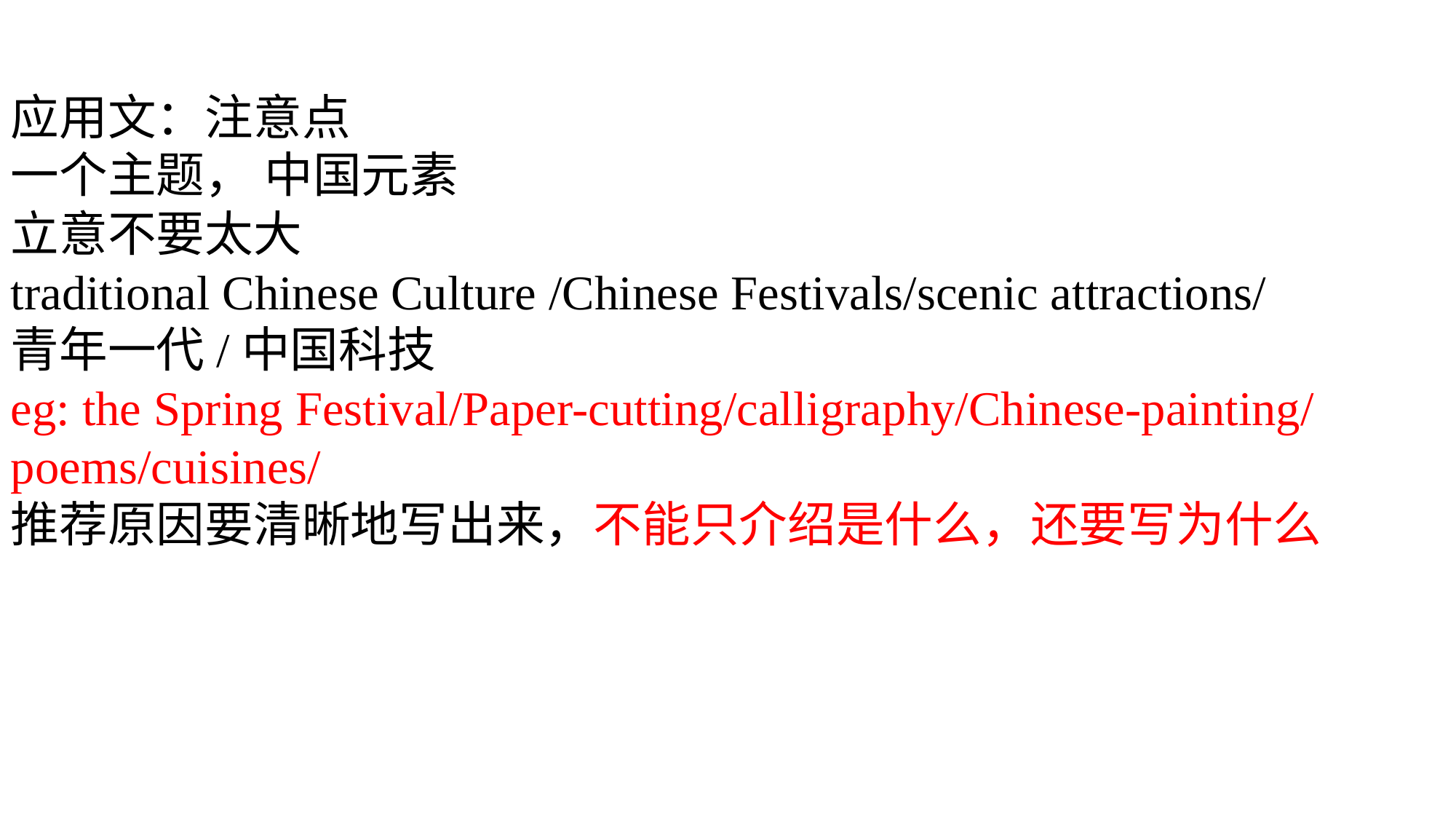

应用文：注意点
一个主题， 中国元素
立意不要太大
traditional Chinese Culture /Chinese Festivals/scenic attractions/
青年一代/中国科技
eg: the Spring Festival/Paper-cutting/calligraphy/Chinese-painting/ poems/cuisines/
推荐原因要清晰地写出来，不能只介绍是什么，还要写为什么